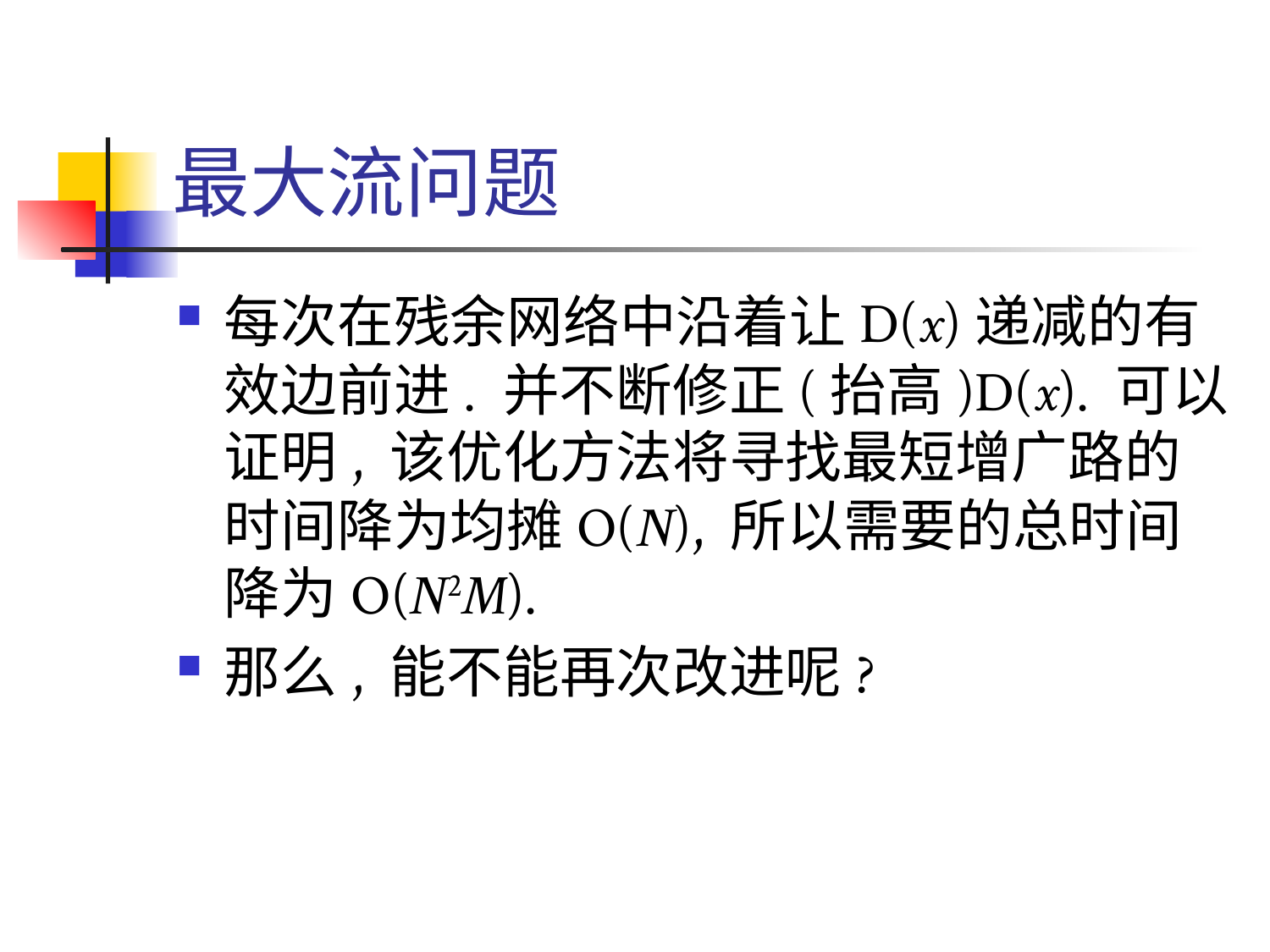

# 最大流问题
每次在残余网络中沿着让D(x)递减的有效边前进. 并不断修正(抬高)D(x). 可以证明, 该优化方法将寻找最短增广路的时间降为均摊O(N), 所以需要的总时间降为O(N2M).
那么, 能不能再次改进呢?